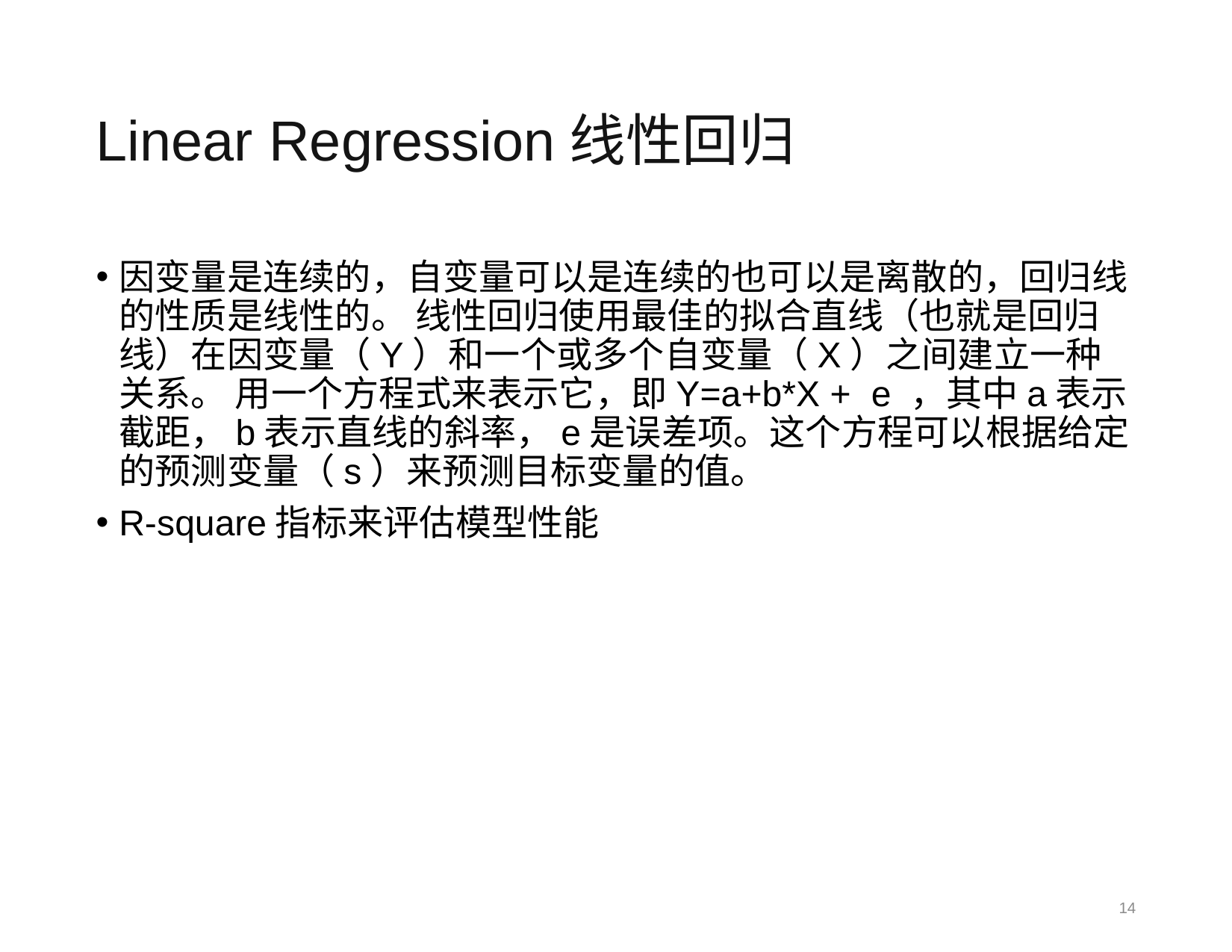

# Linear Regression线性回归
因变量是连续的，自变量可以是连续的也可以是离散的，回归线的性质是线性的。 线性回归使用最佳的拟合直线（也就是回归线）在因变量（Y）和一个或多个自变量（X）之间建立一种关系。 用一个方程式来表示它，即Y=a+b*X +  e ，其中a表示截距，b表示直线的斜率，e是误差项。这个方程可以根据给定的预测变量（s）来预测目标变量的值。
R-square指标来评估模型性能

14